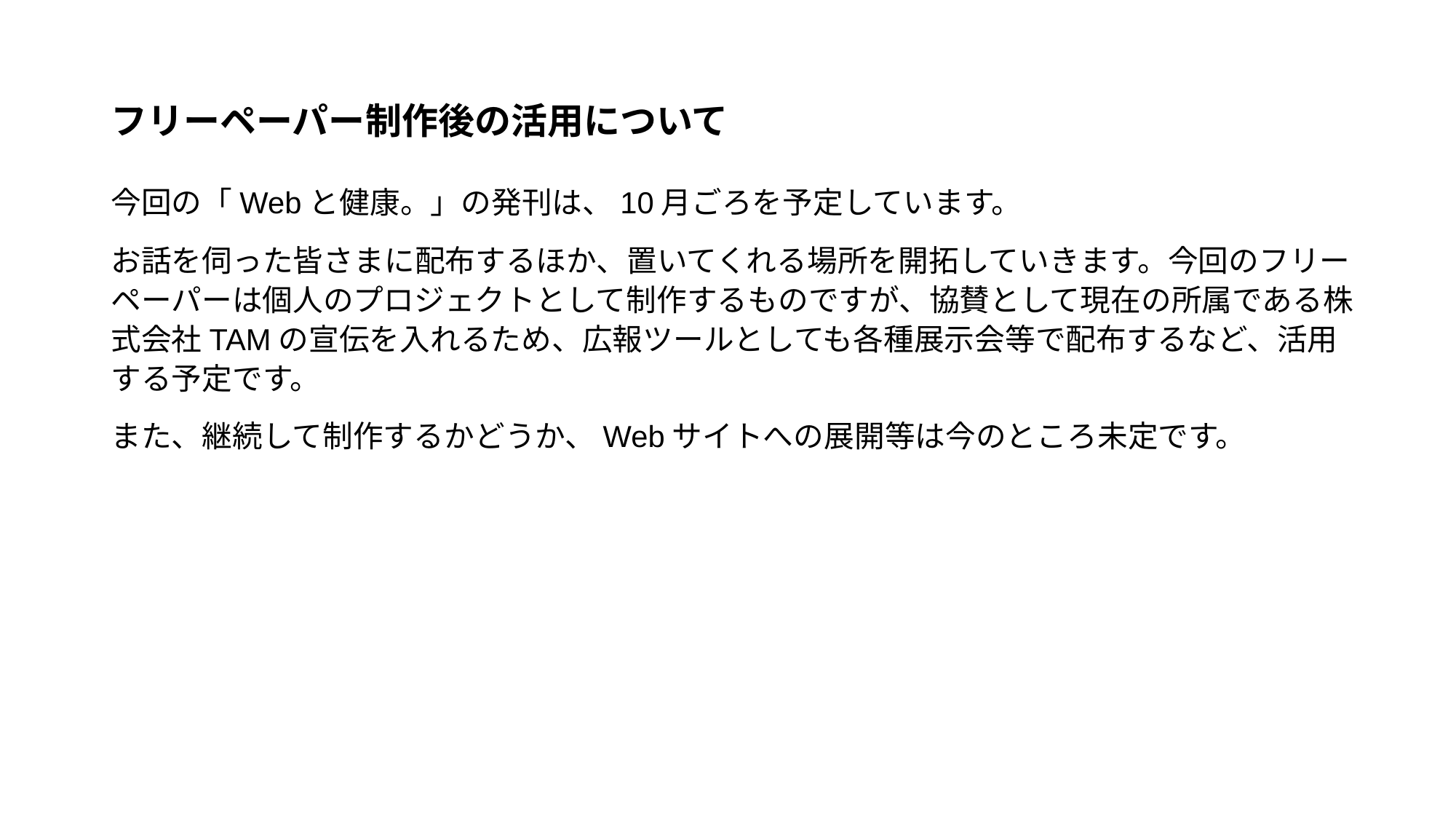

# フリーペーパー制作後の活用について
今回の「Webと健康。」の発刊は、10月ごろを予定しています。
お話を伺った皆さまに配布するほか、置いてくれる場所を開拓していきます。今回のフリーペーパーは個人のプロジェクトとして制作するものですが、協賛として現在の所属である株式会社TAMの宣伝を入れるため、広報ツールとしても各種展示会等で配布するなど、活用する予定です。
また、継続して制作するかどうか、Webサイトへの展開等は今のところ未定です。